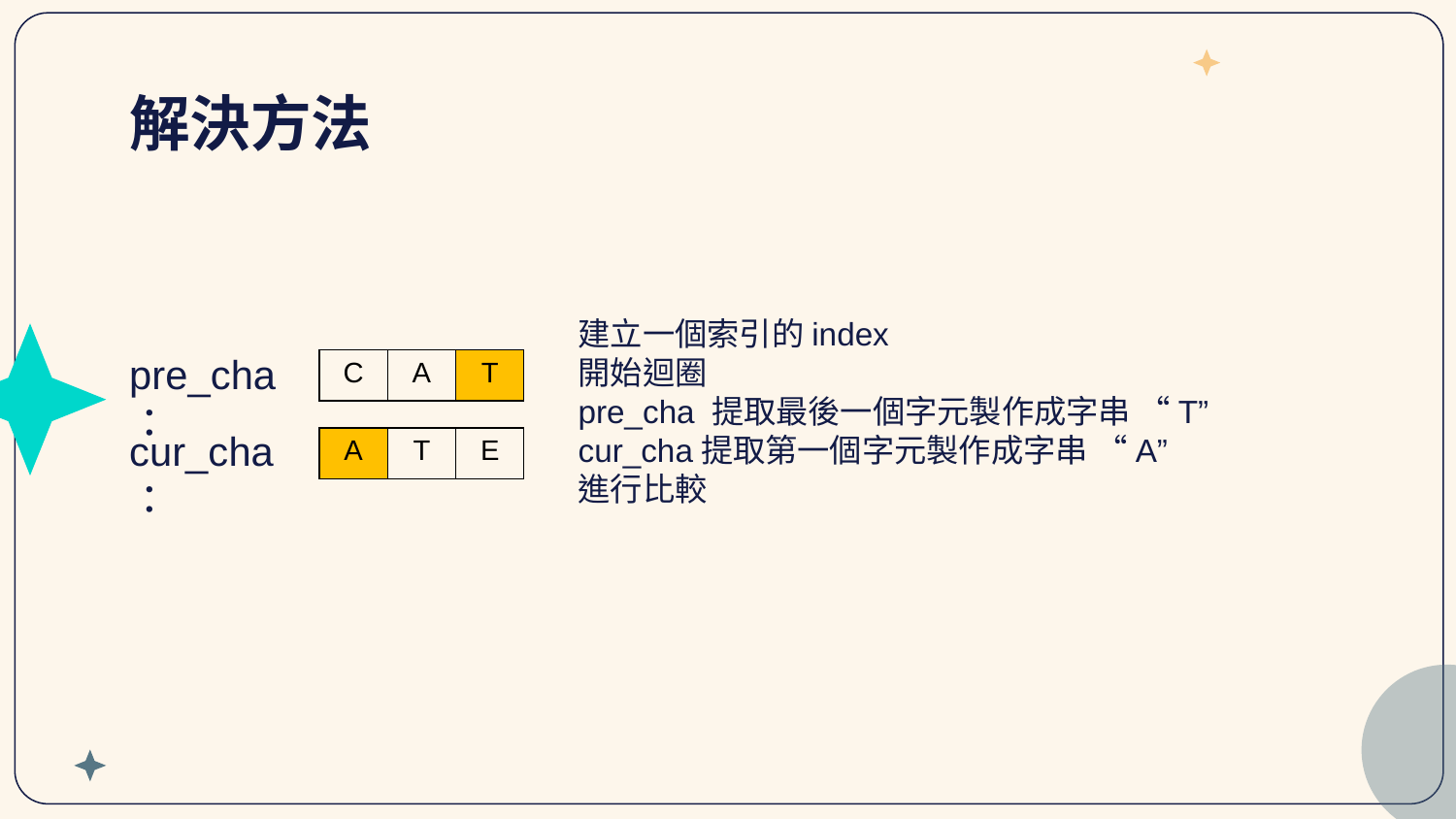

# 解決方法
建立一個索引的index
開始迴圈
pre_cha 提取最後一個字元製作成字串 “T”
cur_cha提取第一個字元製作成字串 “A”
進行比較
pre_cha：
| C | A | T |
| --- | --- | --- |
cur_cha：
| A | T | E |
| --- | --- | --- |